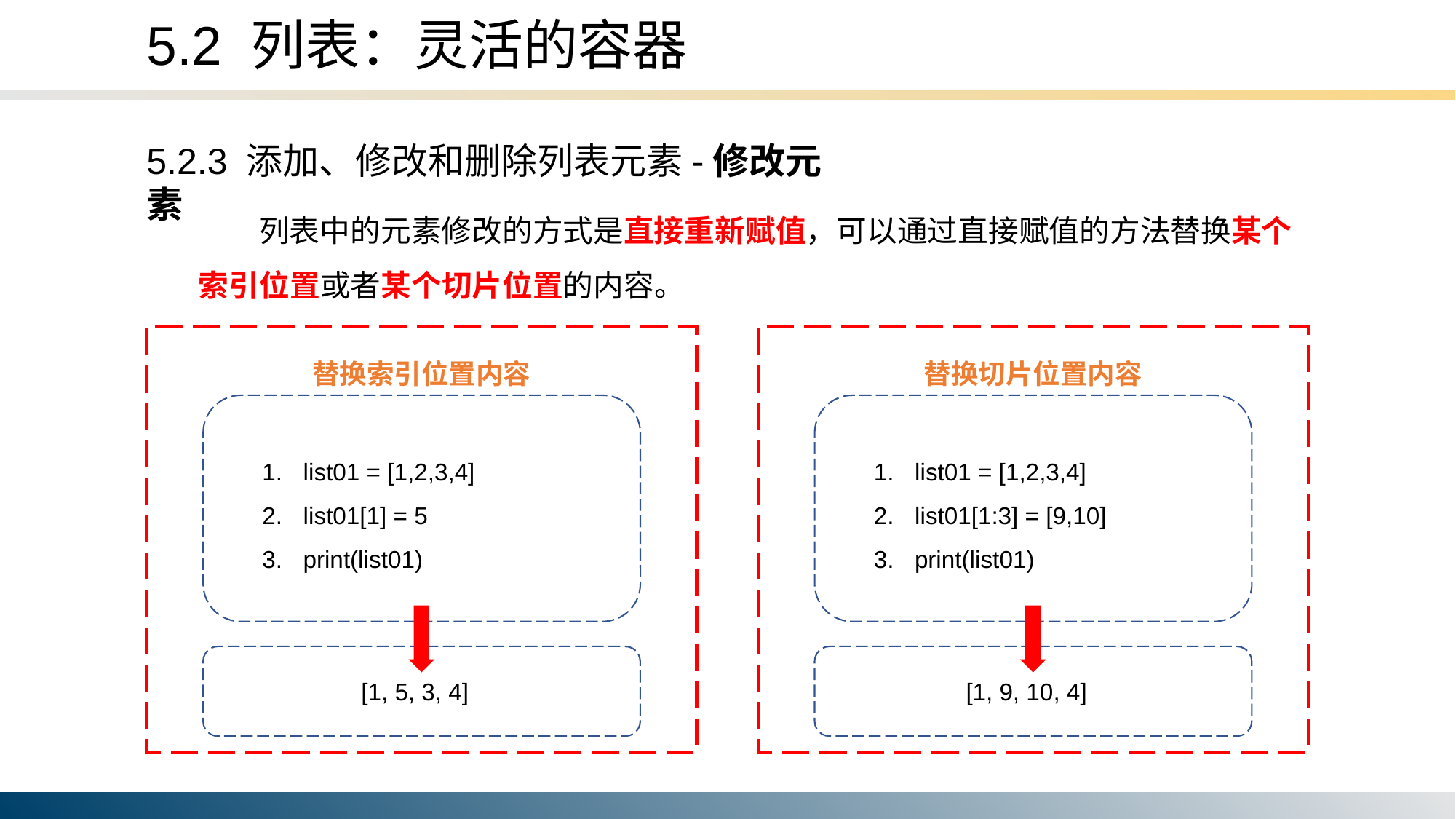

5.2 列表：灵活的容器
5.2.3 添加、修改和删除列表元素-修改元素
列表中的元素修改的方式是直接重新赋值，可以通过直接赋值的方法替换某个索引位置或者某个切片位置的内容。

替换索引位置内容
替换切片位置内容

list01 = [1,2,3,4]
list01[1:3] = [9,10]
print(list01)
list01 = [1,2,3,4]
list01[1] = 5
print(list01)

[1, 5, 3, 4]
[1, 9, 10, 4]